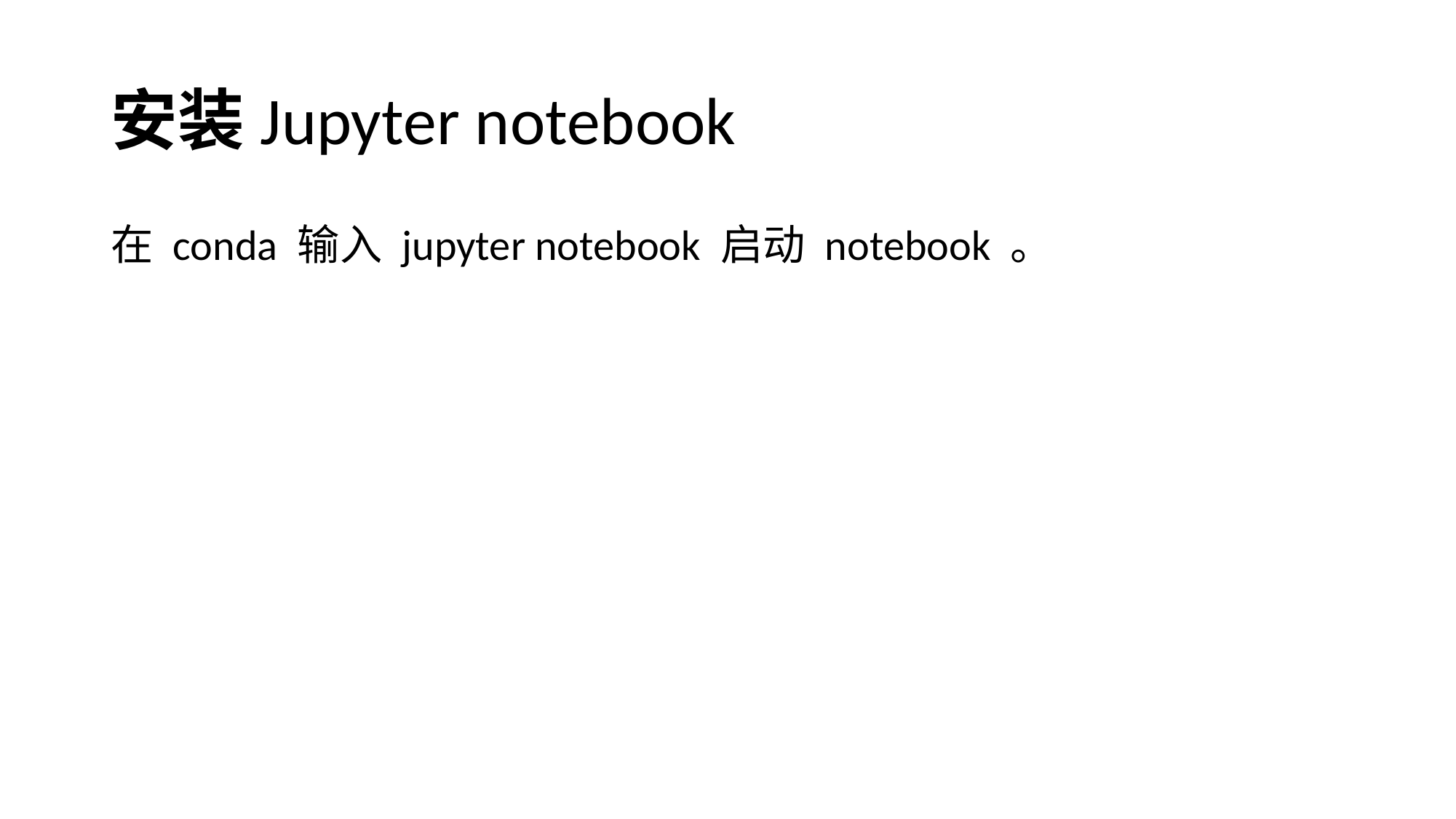

# 安装Jupyter notebook
在 conda 输入 jupyter notebook 启动 notebook 。